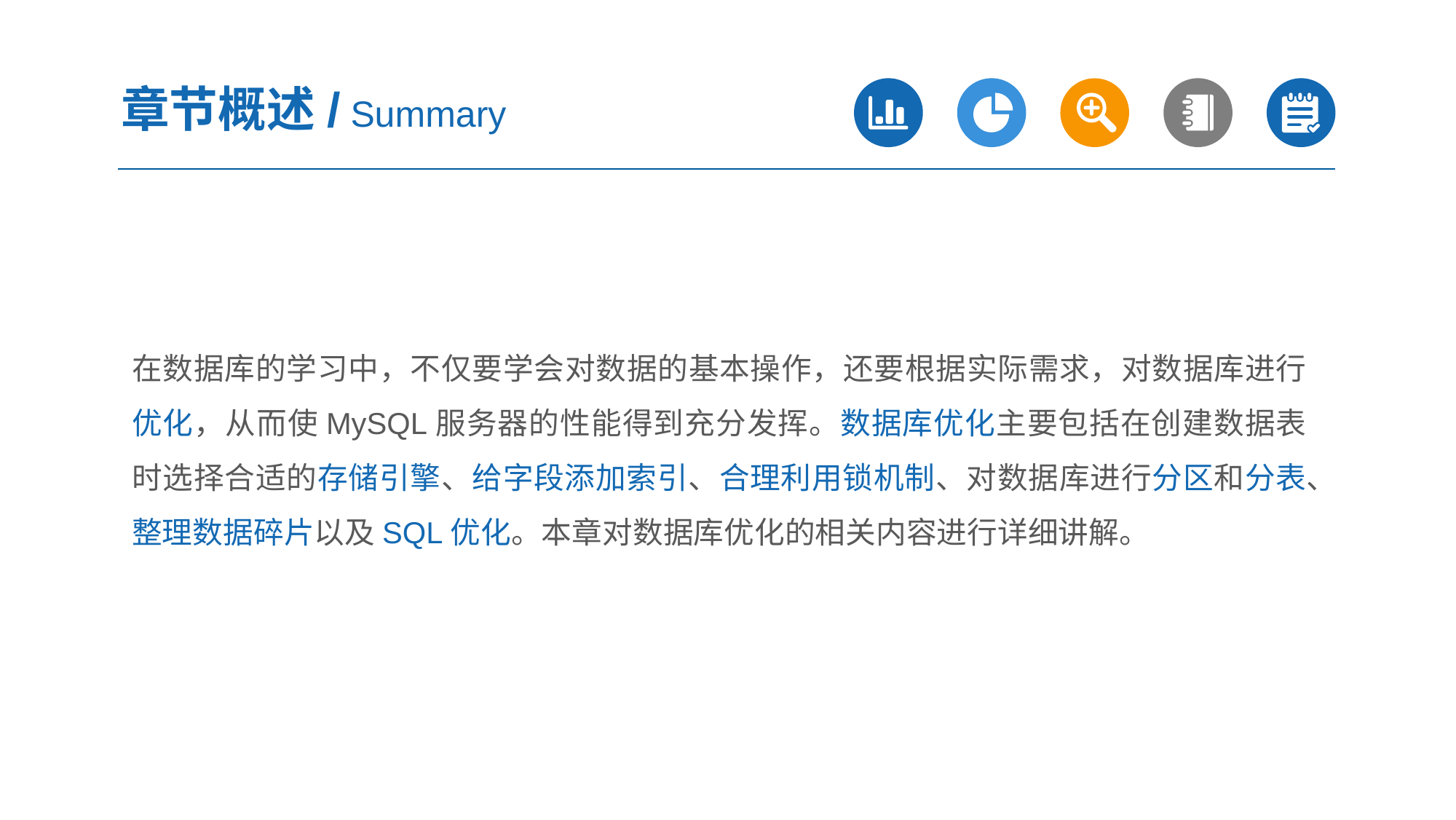

章节概述/ Summary
在数据库的学习中，不仅要学会对数据的基本操作，还要根据实际需求，对数据库进行优化，从而使MySQL服务器的性能得到充分发挥。数据库优化主要包括在创建数据表时选择合适的存储引擎、给字段添加索引、合理利用锁机制、对数据库进行分区和分表、整理数据碎片以及SQL优化。本章对数据库优化的相关内容进行详细讲解。